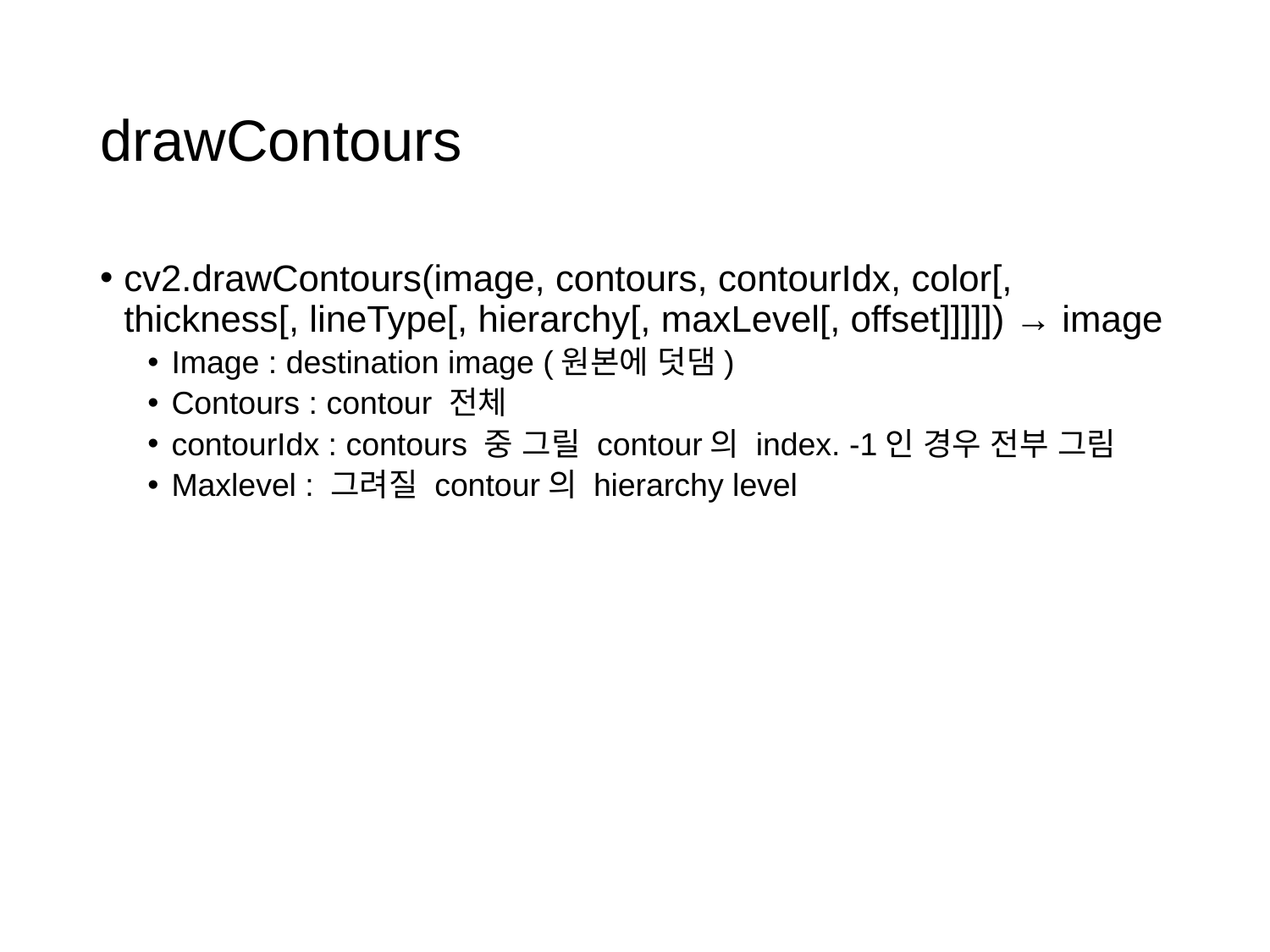

# drawContours
cv2.drawContours(image, contours, contourIdx, color[, thickness[, lineType[, hierarchy[, maxLevel[, offset]]]]]) → image
Image : destination image (원본에 덧댐)
Contours : contour 전체
contourIdx : contours 중 그릴 contour의 index. -1인 경우 전부 그림
Maxlevel : 그려질 contour의 hierarchy level